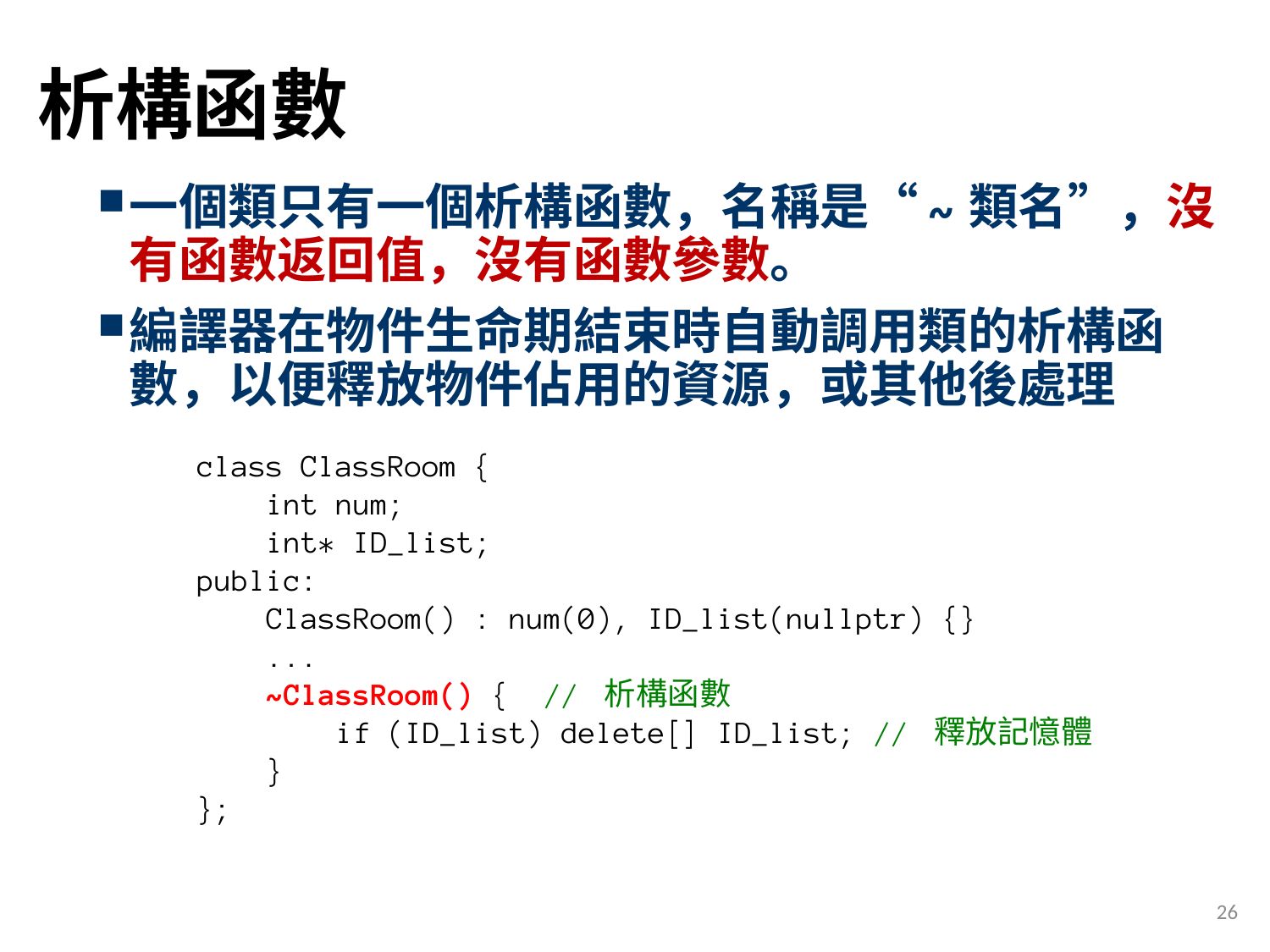

# 析構函數
一個類只有一個析構函數，名稱是“~類名”，沒有函數返回值，沒有函數參數。
編譯器在物件生命期結束時自動調用類的析構函數，以便釋放物件佔用的資源，或其他後處理

class ClassRoom {
    int num;
    int* ID_list;
public:
    ClassRoom() : num(0), ID_list(nullptr) {}
    ...
    ~ClassRoom() {  // 析構函數
        if (ID_list) delete[] ID_list; // 釋放記憶體
    }
};
26